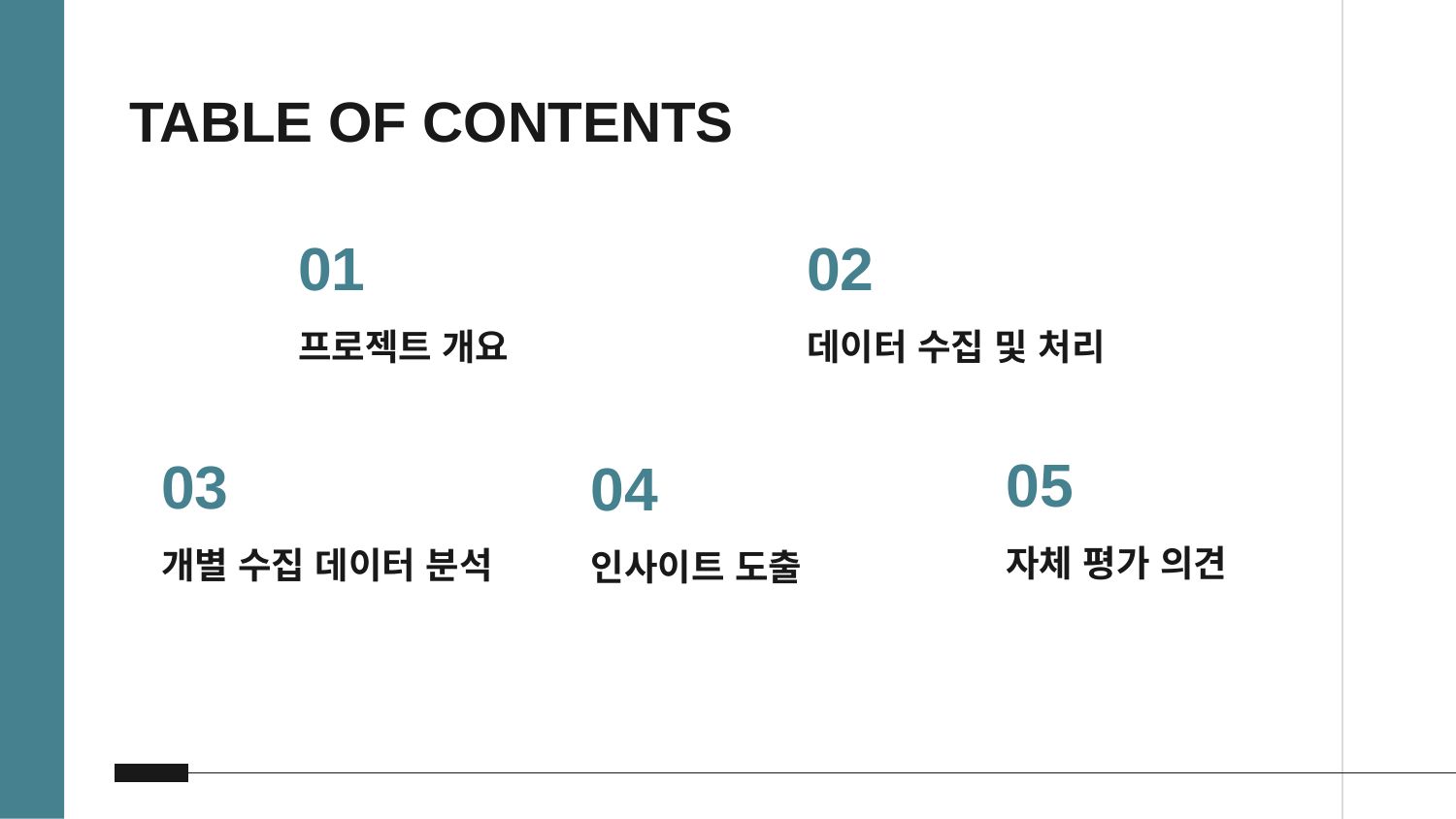

# TABLE OF CONTENTS
01
02
프로젝트 개요
데이터 수집 및 처리
05
03
04
자체 평가 의견
개별 수집 데이터 분석
인사이트 도출